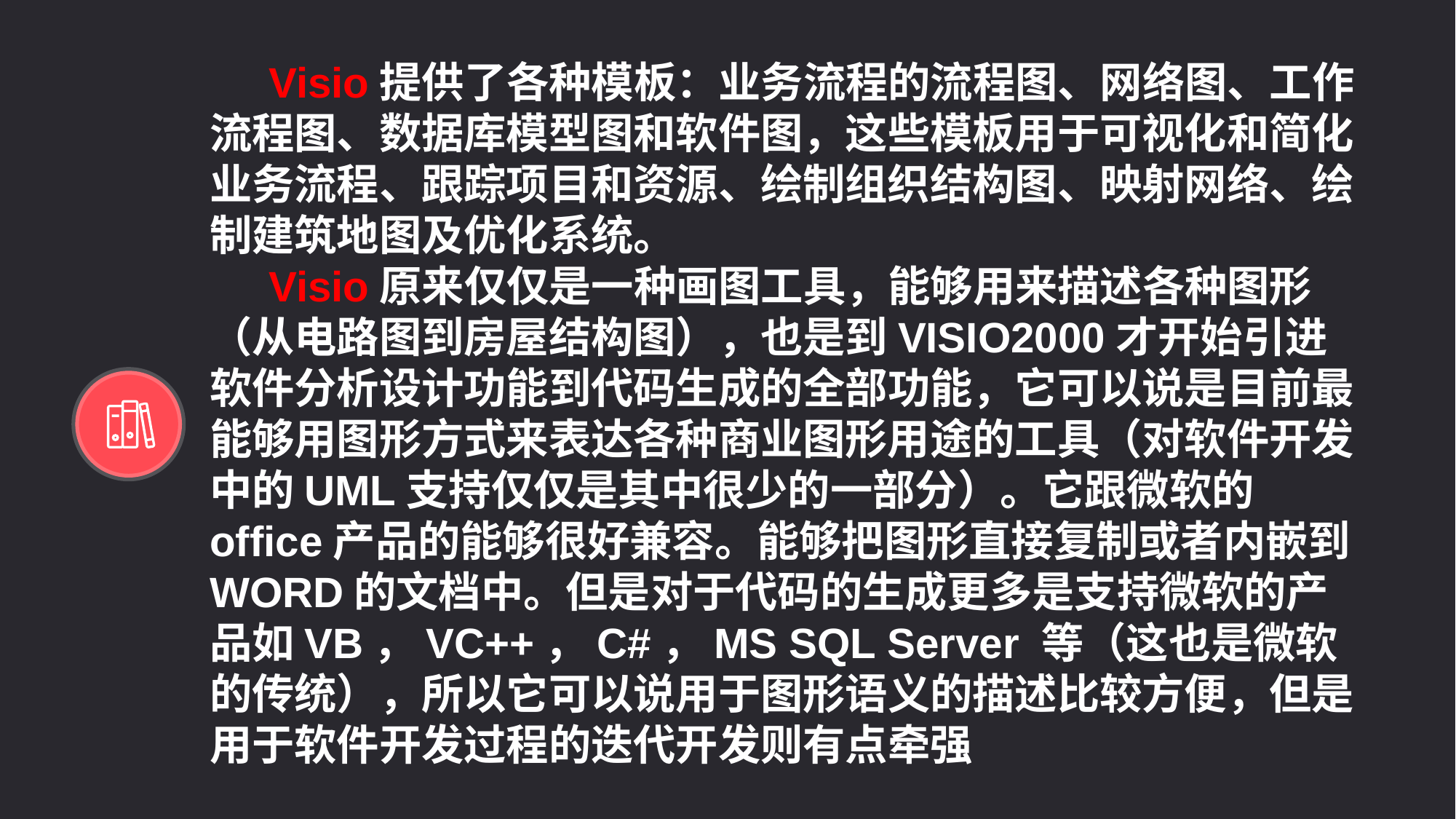

Visio提供了各种模板：业务流程的流程图、网络图、工作流程图、数据库模型图和软件图，这些模板用于可视化和简化业务流程、跟踪项目和资源、绘制组织结构图、映射网络、绘制建筑地图及优化系统。
     Visio原来仅仅是一种画图工具，能够用来描述各种图形（从电路图到房屋结构图），也是到VISIO2000才开始引进软件分析设计功能到代码生成的全部功能，它可以说是目前最能够用图形方式来表达各种商业图形用途的工具（对软件开发中的UML支持仅仅是其中很少的一部分）。它跟微软的office产品的能够很好兼容。能够把图形直接复制或者内嵌到WORD的文档中。但是对于代码的生成更多是支持微软的产品如VB，VC++，C#，MS SQL Server 等（这也是微软的传统），所以它可以说用于图形语义的描述比较方便，但是用于软件开发过程的迭代开发则有点牵强